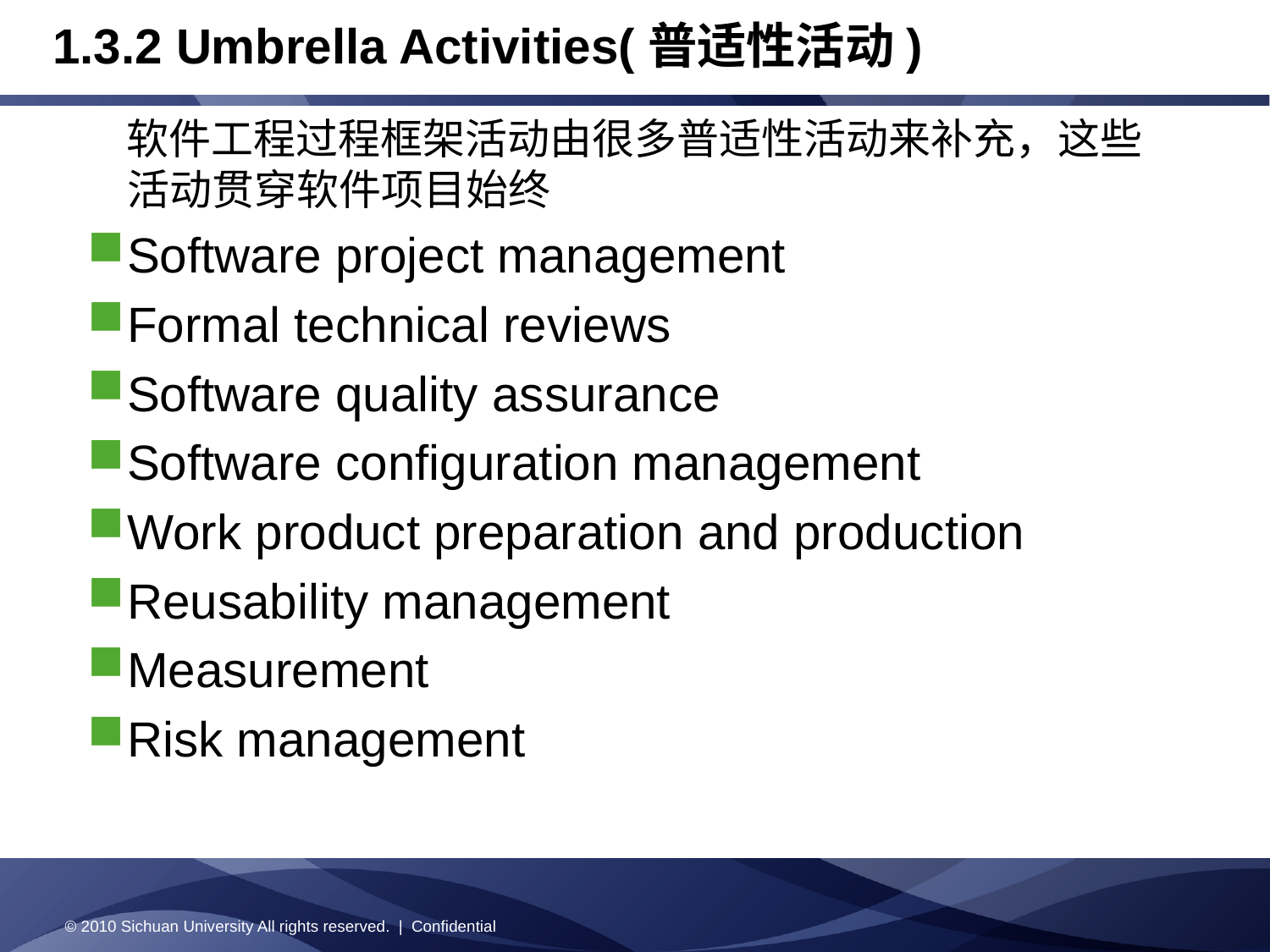

# 1.3.2 Umbrella Activities(普适性活动)
   软件工程过程框架活动由很多普适性活动来补充，这些活动贯穿软件项目始终
Software project management
Formal technical reviews
Software quality assurance
Software configuration management
Work product preparation and production
Reusability management
Measurement
Risk management
© 2010 Sichuan University All rights reserved.  |  Confidential
32